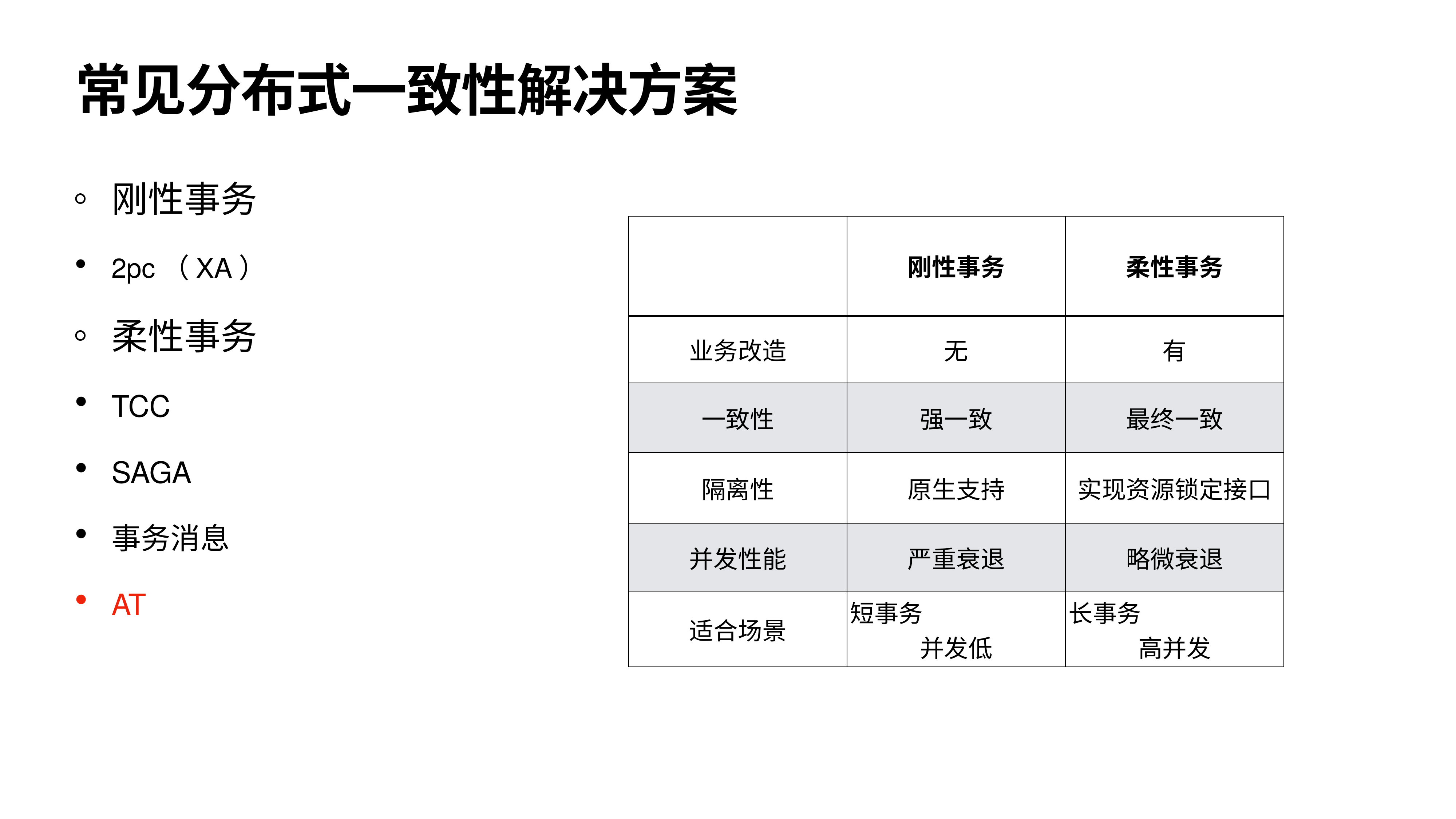

# 常见分布式一致性解决方案
刚性事务
2pc（XA）
柔性事务
TCC
SAGA
事务消息
AT

|  | 刚性事务 | 柔性事务 |
| --- | --- | --- |
| 业务改造 | 无 | 有 |
| 一致性 | 强一致 | 最终一致 |
| 隔离性 | 原生支持 | 实现资源锁定接口 |
| 并发性能 | 严重衰退 | 略微衰退 |
| 适合场景 | 短事务 并发低 | 长事务 高并发 |